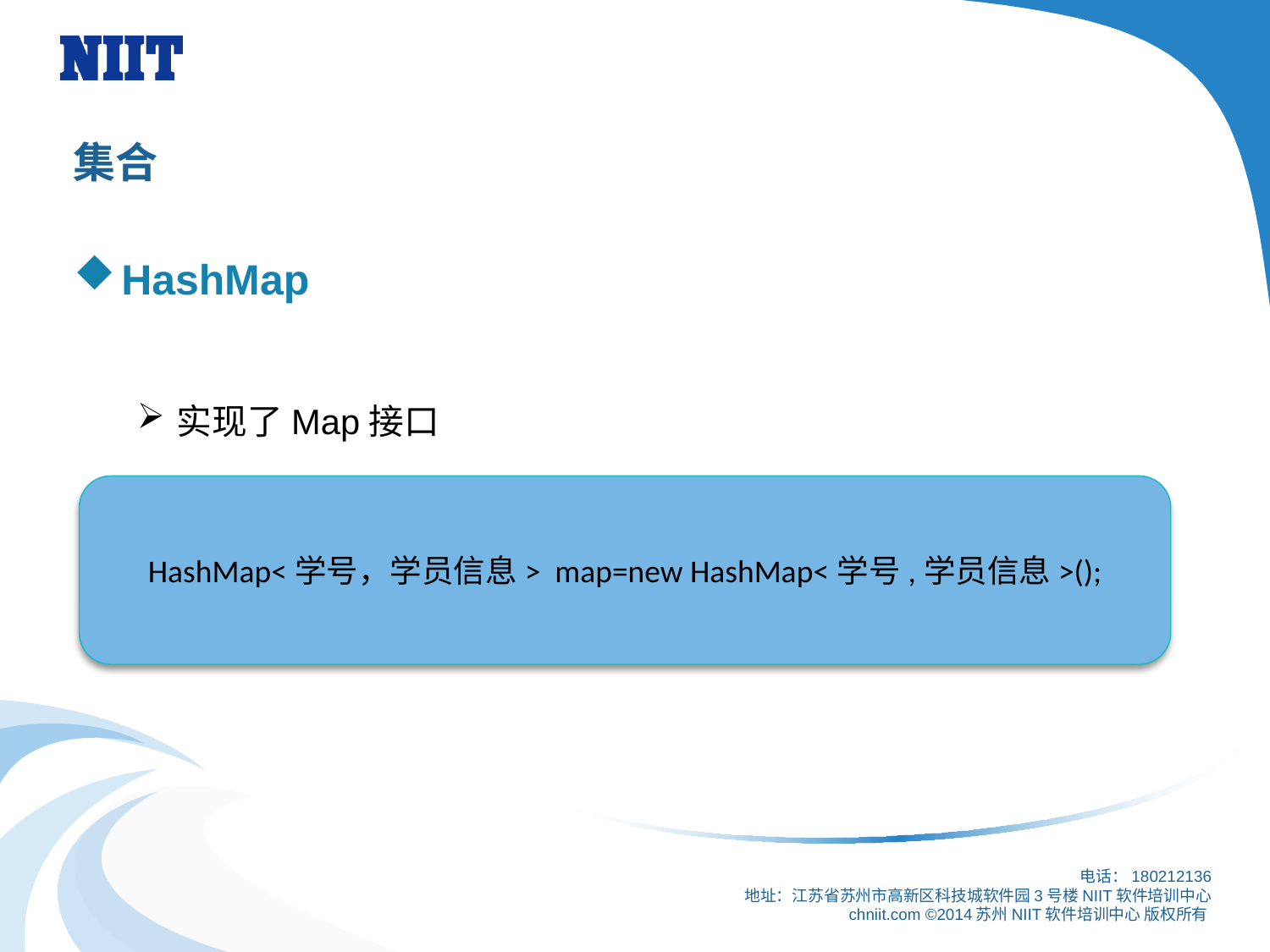

# 集合
HashMap

实现了Map接口
HashMap<学号，学员信息>  map=new HashMap<学号,学员信息>();